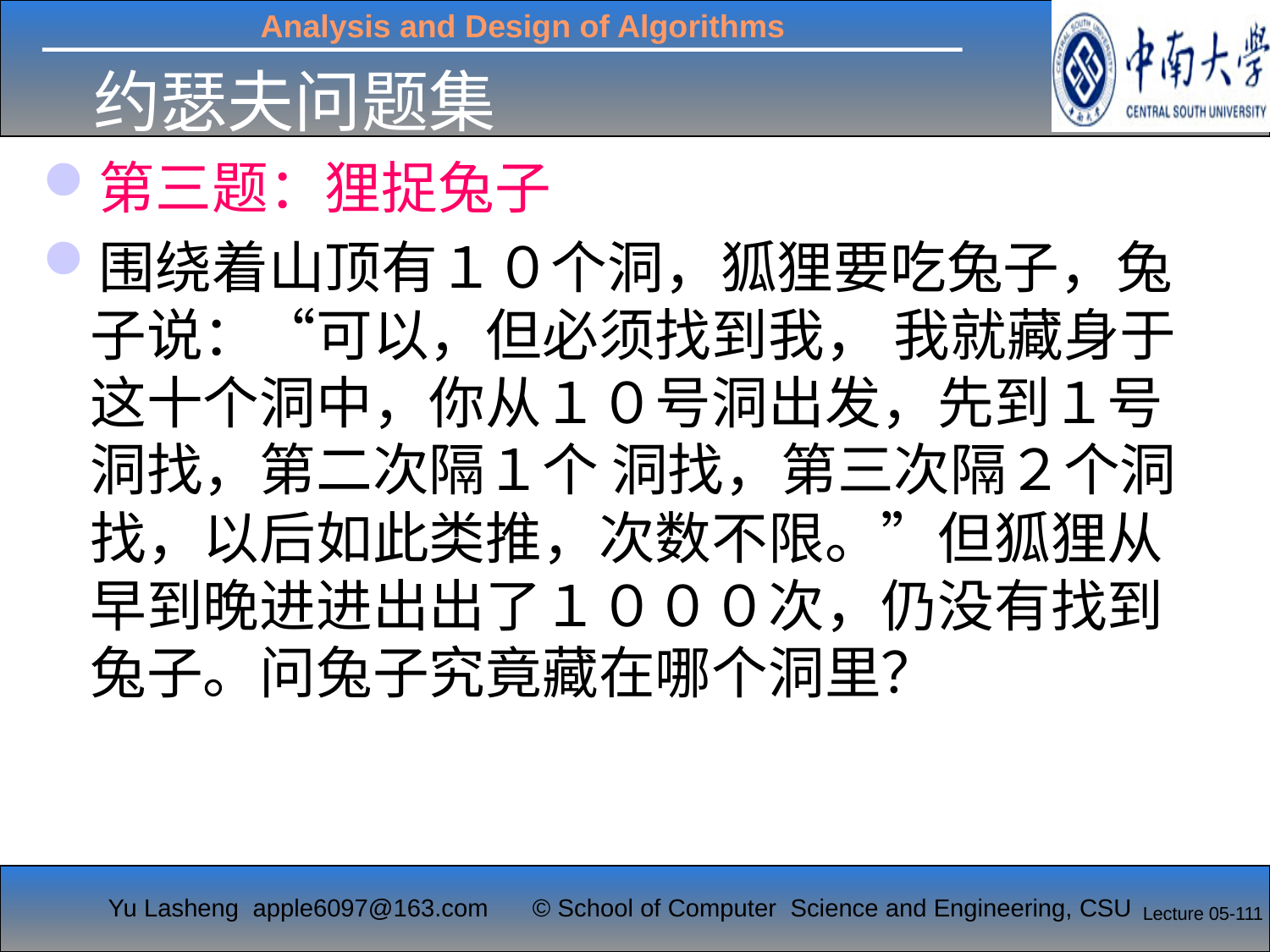

#
约瑟夫问题集
第三题：狸捉兔子
围绕着山顶有１０个洞，狐狸要吃兔子，兔子说：“可以，但必须找到我， 我就藏身于这十个洞中，你从１０号洞出发，先到１号洞找，第二次隔１个 洞找，第三次隔２个洞找，以后如此类推，次数不限。”但狐狸从早到晚进进出出了１０００次，仍没有找到兔子。问兔子究竟藏在哪个洞里？

Lecture 05-111